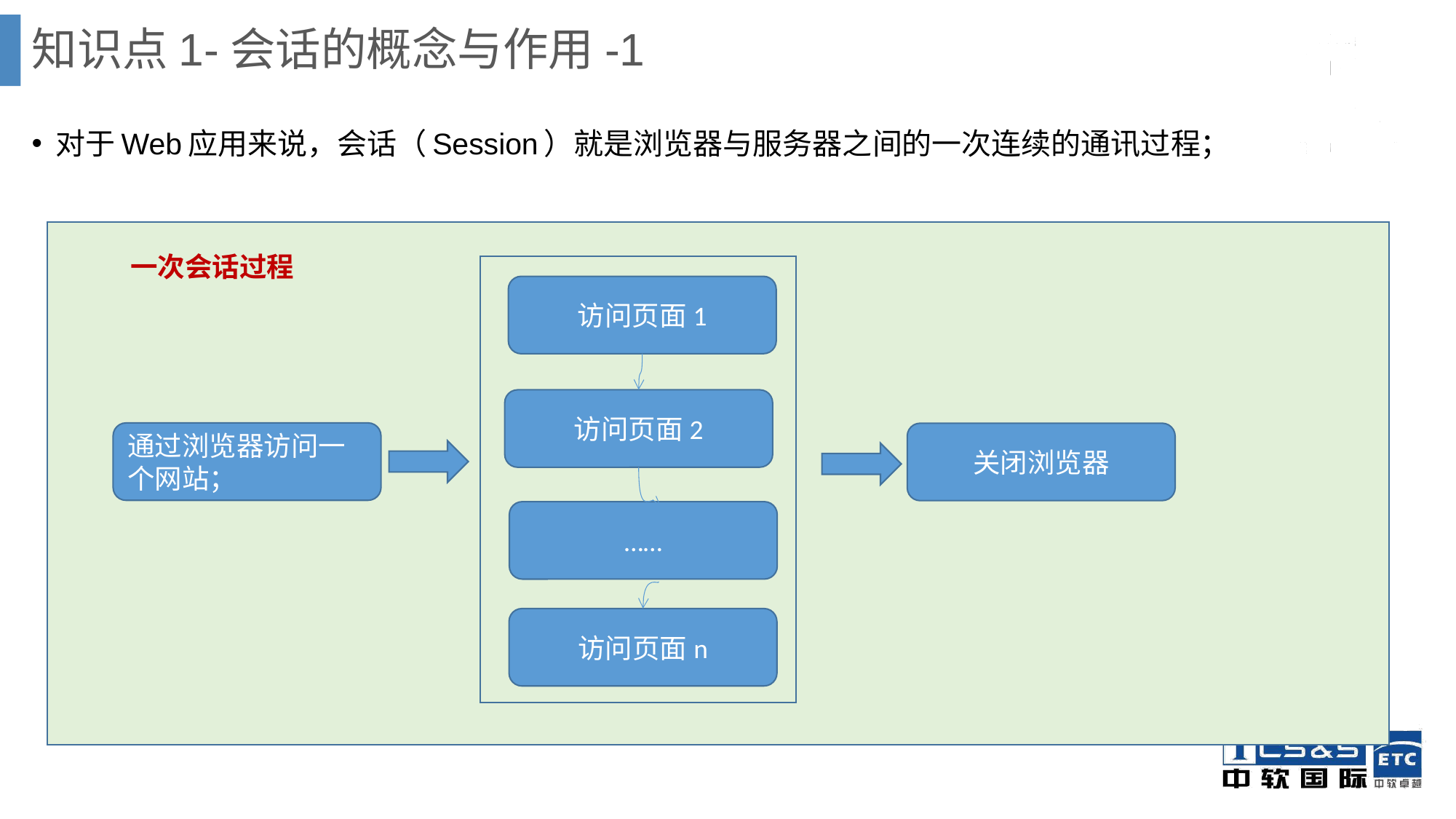

# 知识点1-会话的概念与作用-1
对于Web应用来说，会话（Session）就是浏览器与服务器之间的一次连续的通讯过程；

一次会话过程

访问页面1
访问页面2
通过浏览器访问一个网站；
关闭浏览器

……
访问页面n